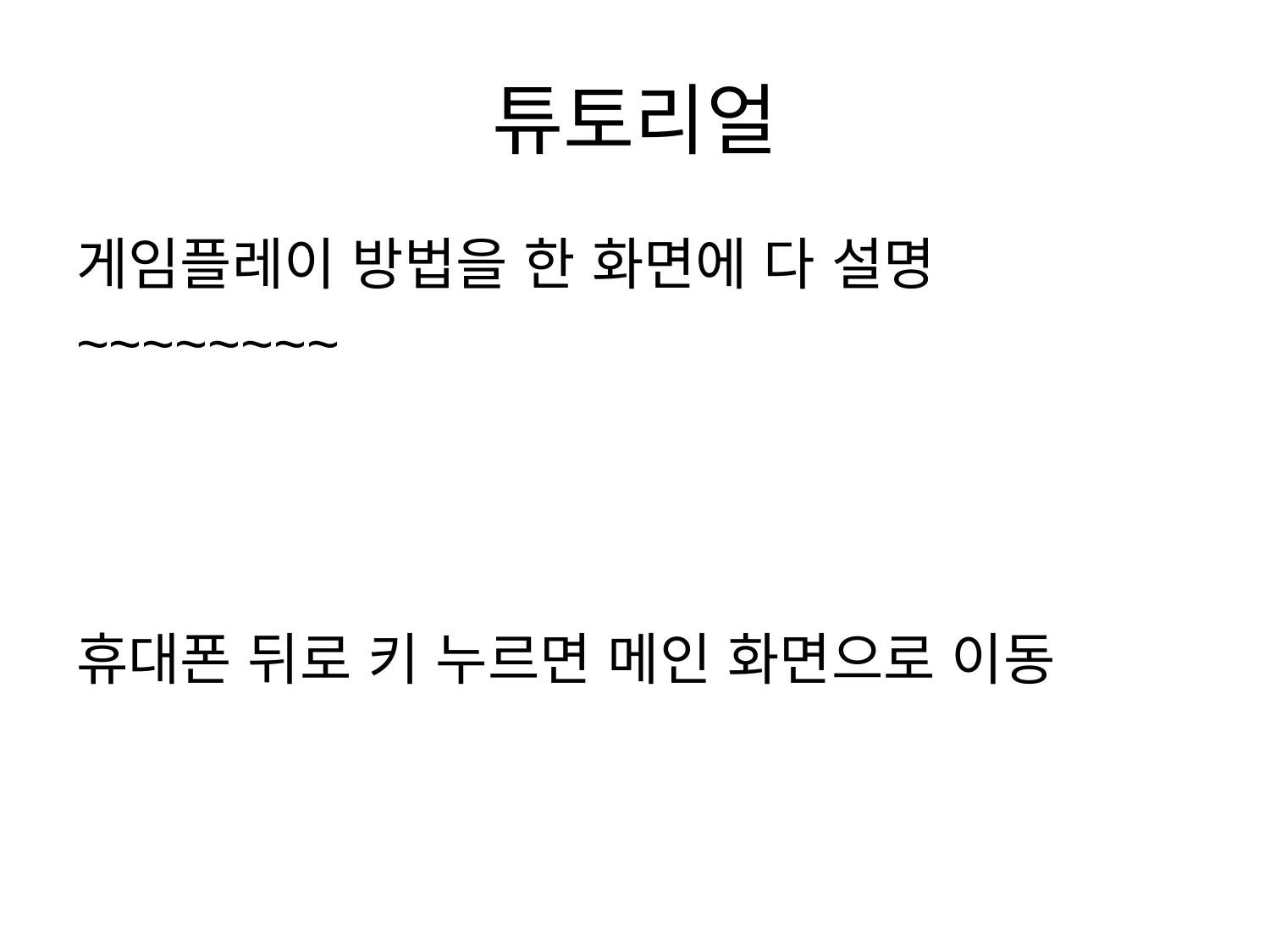

# 튜토리얼
게임플레이 방법을 한 화면에 다 설명
~~~~~~~~

휴대폰 뒤로 키 누르면 메인 화면으로 이동